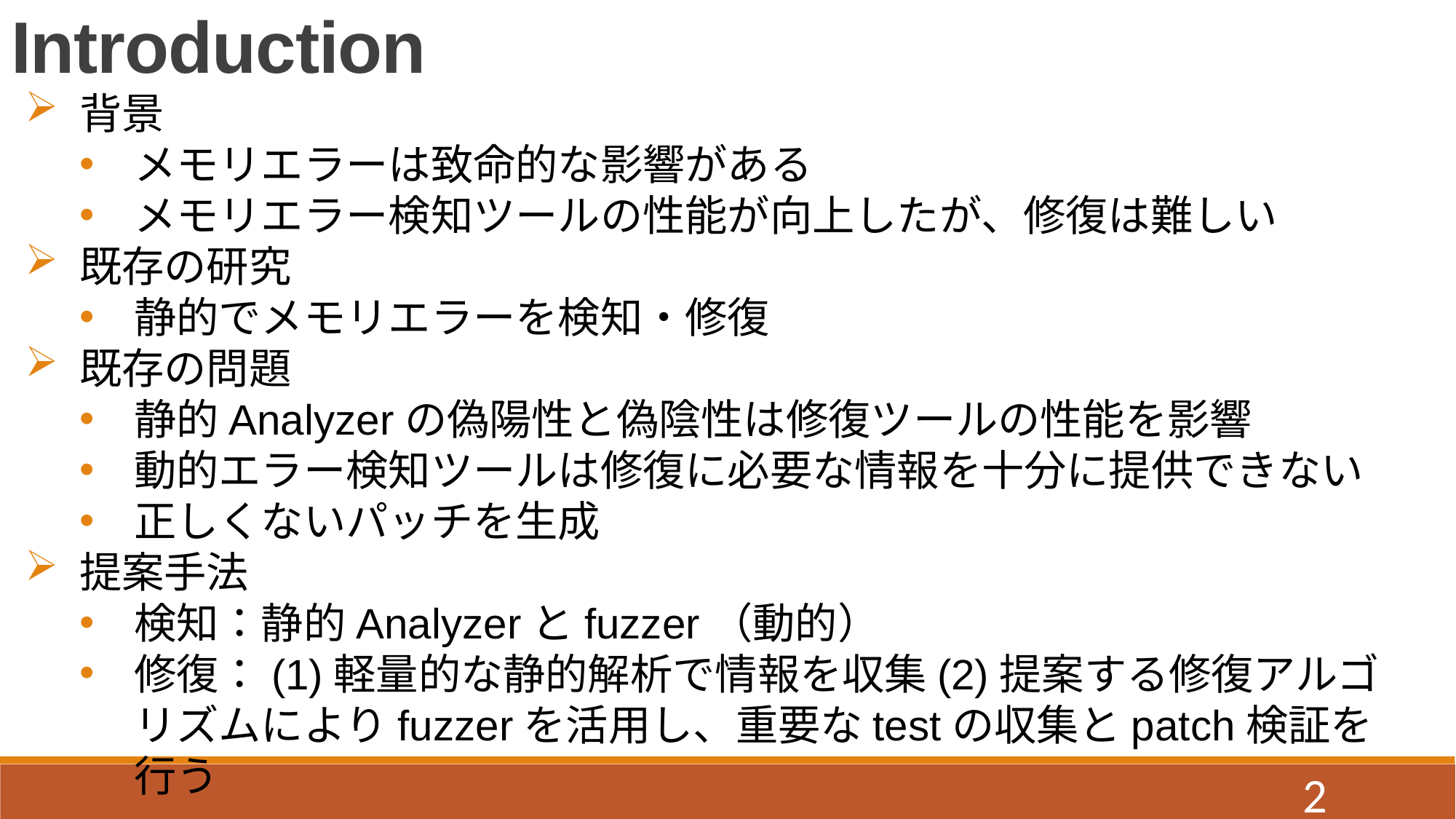

Introduction
背景
メモリエラーは致命的な影響がある
メモリエラー検知ツールの性能が向上したが、修復は難しい
既存の研究
静的でメモリエラーを検知・修復
既存の問題
静的Analyzerの偽陽性と偽陰性は修復ツールの性能を影響
動的エラー検知ツールは修復に必要な情報を十分に提供できない
正しくないパッチを生成
提案手法
検知：静的Analyzerとfuzzer（動的）
修復：(1)軽量的な静的解析で情報を収集(2)提案する修復アルゴリズムによりfuzzerを活用し、重要なtestの収集とpatch検証を行う

2